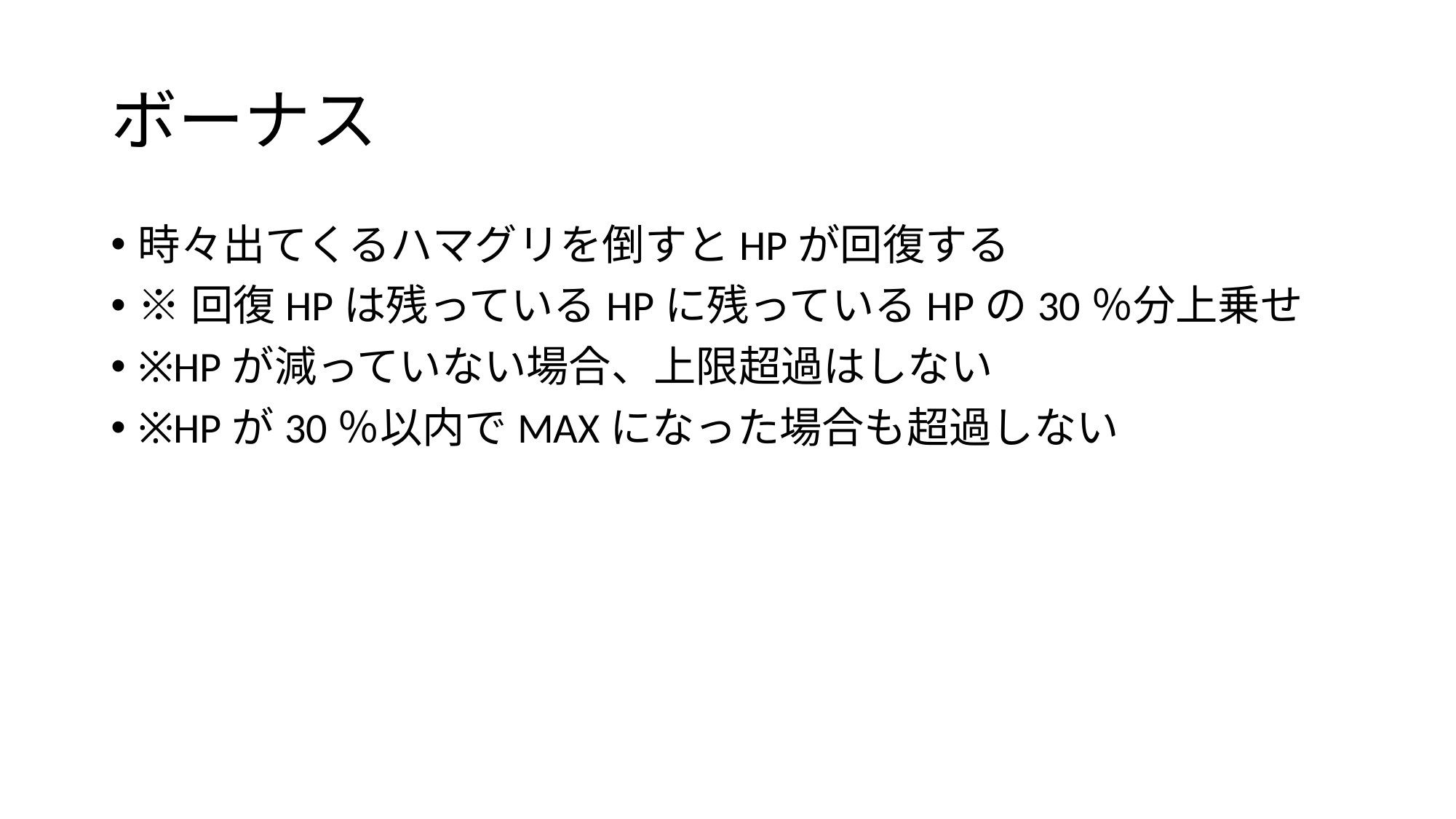

# ボーナス
時々出てくるハマグリを倒すとHPが回復する
※回復HPは残っているHPに残っているHPの30％分上乗せ
※HPが減っていない場合、上限超過はしない
※HPが30％以内でMAXになった場合も超過しない